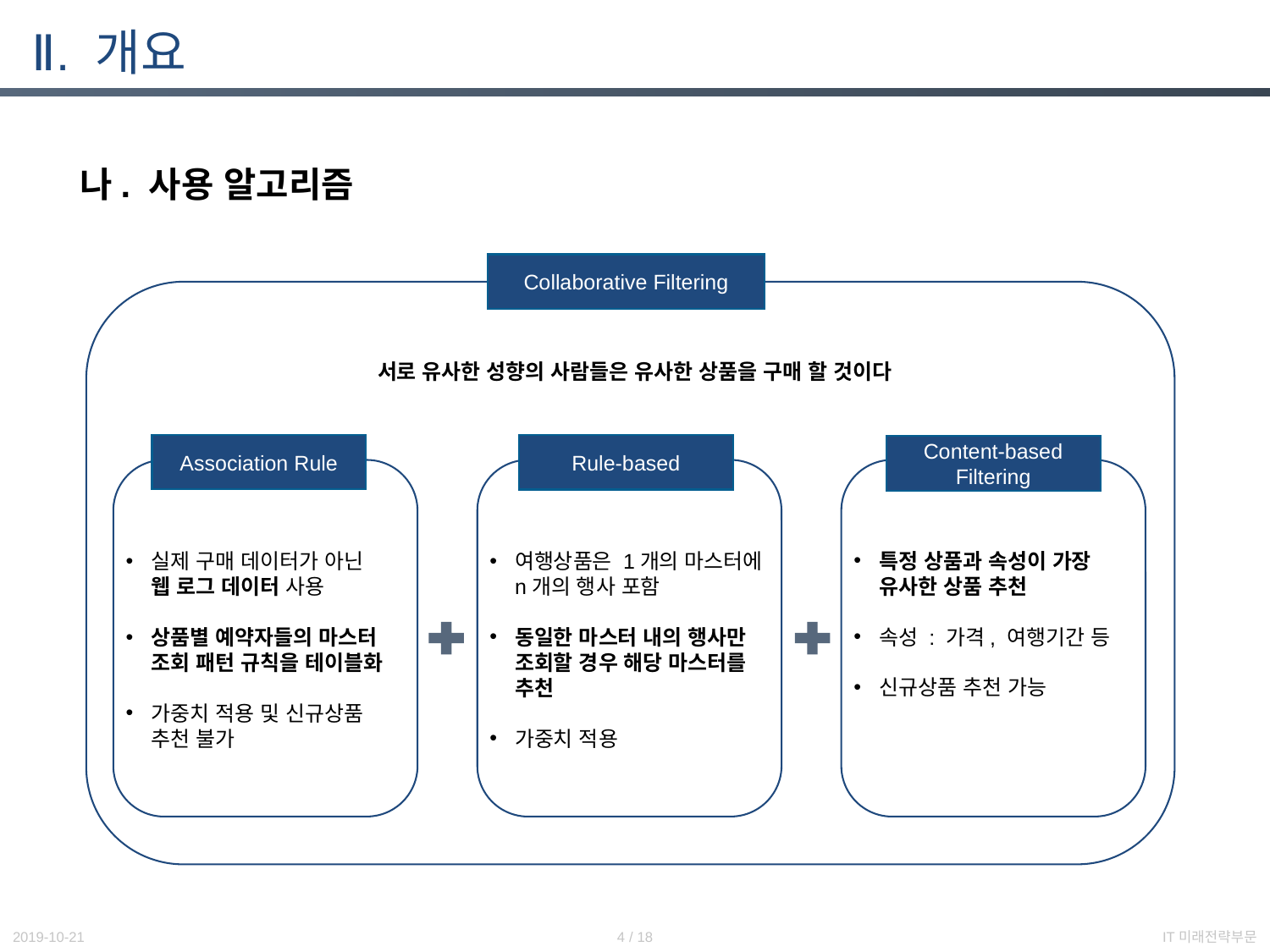

# Ⅱ. 개요
나. 사용 알고리즘
Collaborative Filtering

서로 유사한 성향의 사람들은 유사한 상품을 구매 할 것이다
Association Rule
Rule-based
Content-based Filtering

특정 상품과 속성이 가장
유사한 상품 추천
속성 : 가격, 여행기간 등
신규상품 추천 가능
여행상품은 1개의 마스터에
n개의 행사 포함
동일한 마스터 내의 행사만
조회할 경우 해당 마스터를
추천
가중치 적용
실제 구매 데이터가 아닌
웹 로그 데이터 사용
상품별 예약자들의 마스터
조회 패턴 규칙을 테이블화
가중치 적용 및 신규상품
추천 불가

2019-10-21
4 / 18
IT미래전략부문